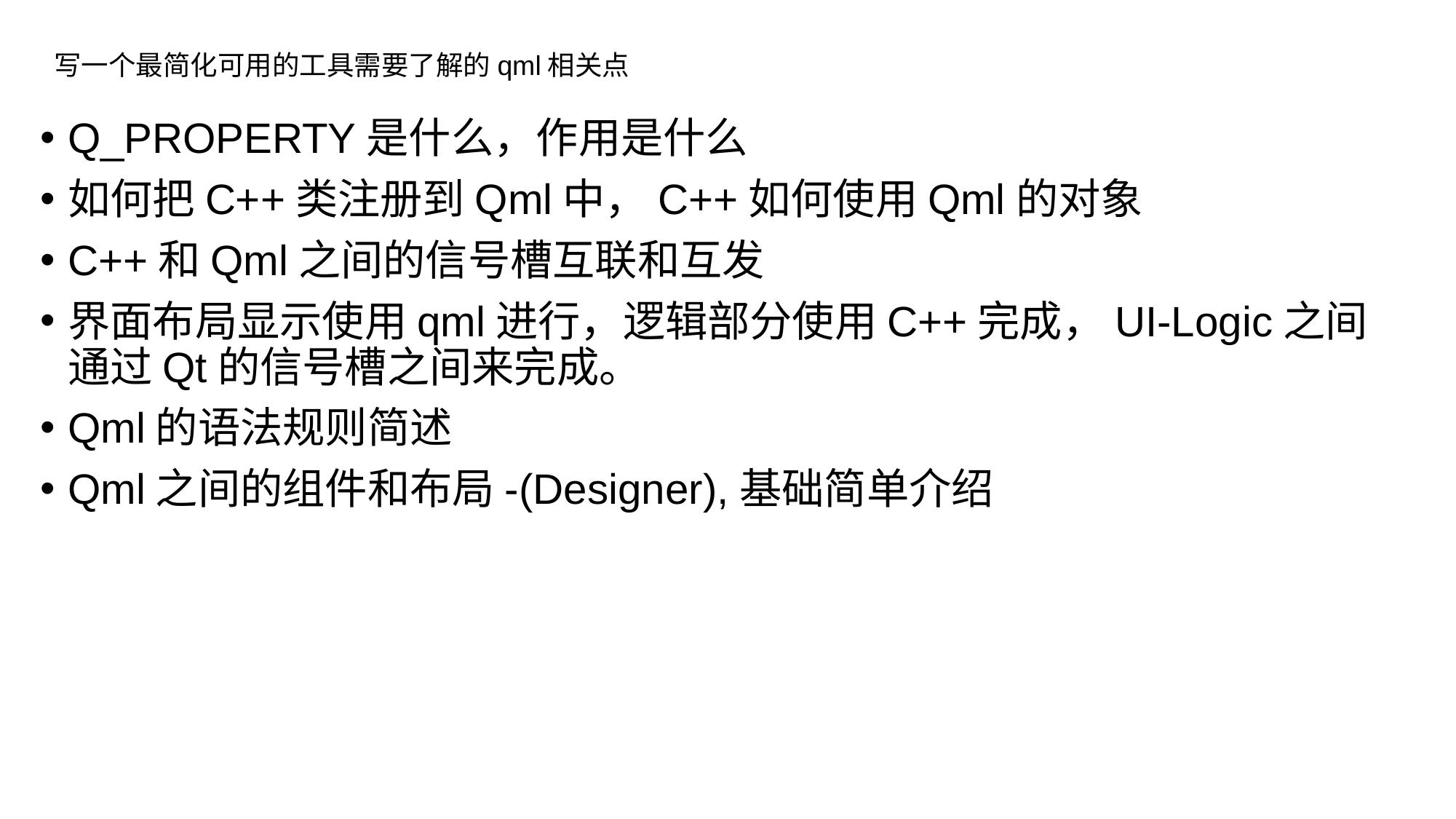

写一个最简化可用的工具需要了解的qml相关点
Q_PROPERTY是什么，作用是什么
如何把C++类注册到Qml中，C++如何使用Qml的对象
C++和Qml之间的信号槽互联和互发
界面布局显示使用qml进行，逻辑部分使用C++完成，UI-Logic之间通过Qt的信号槽之间来完成。
Qml的语法规则简述
Qml之间的组件和布局-(Designer),基础简单介绍